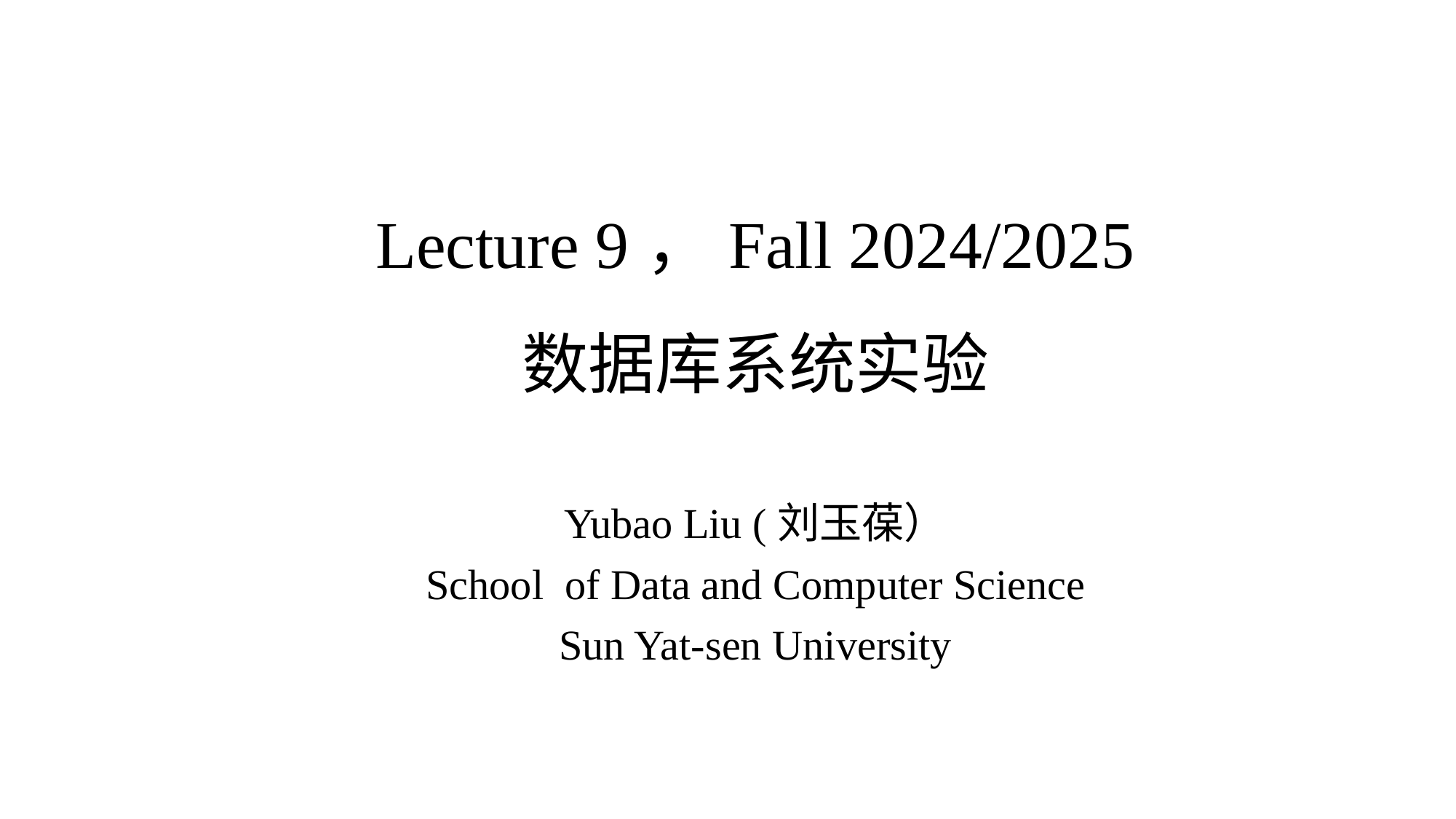

# Lecture 9，Fall 2024/2025 数据库系统实验

Yubao Liu (刘玉葆）
School  of Data and Computer Science
Sun Yat-sen University